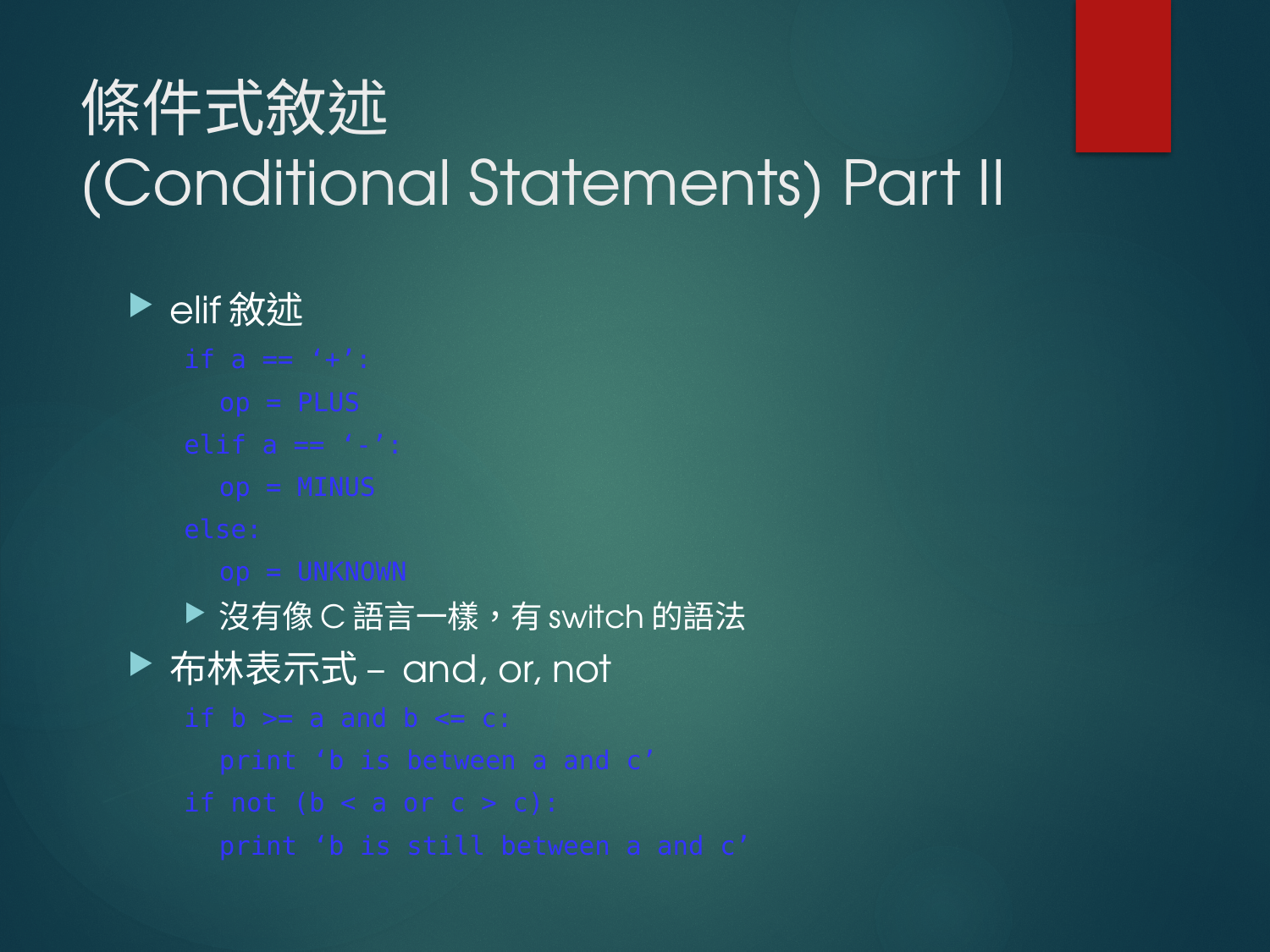

# 條件式敘述 (Conditional Statements) Part II
elif敘述
if a == ‘+’:
	op = PLUS
elif a == ‘-’:
	op = MINUS
else:
	op = UNKNOWN
沒有像C語言一樣，有switch的語法
布林表示式 – and, or, not
if b >= a and b <= c:
	print ‘b is between a and c’
if not (b < a or c > c):
	print ‘b is still between a and c’